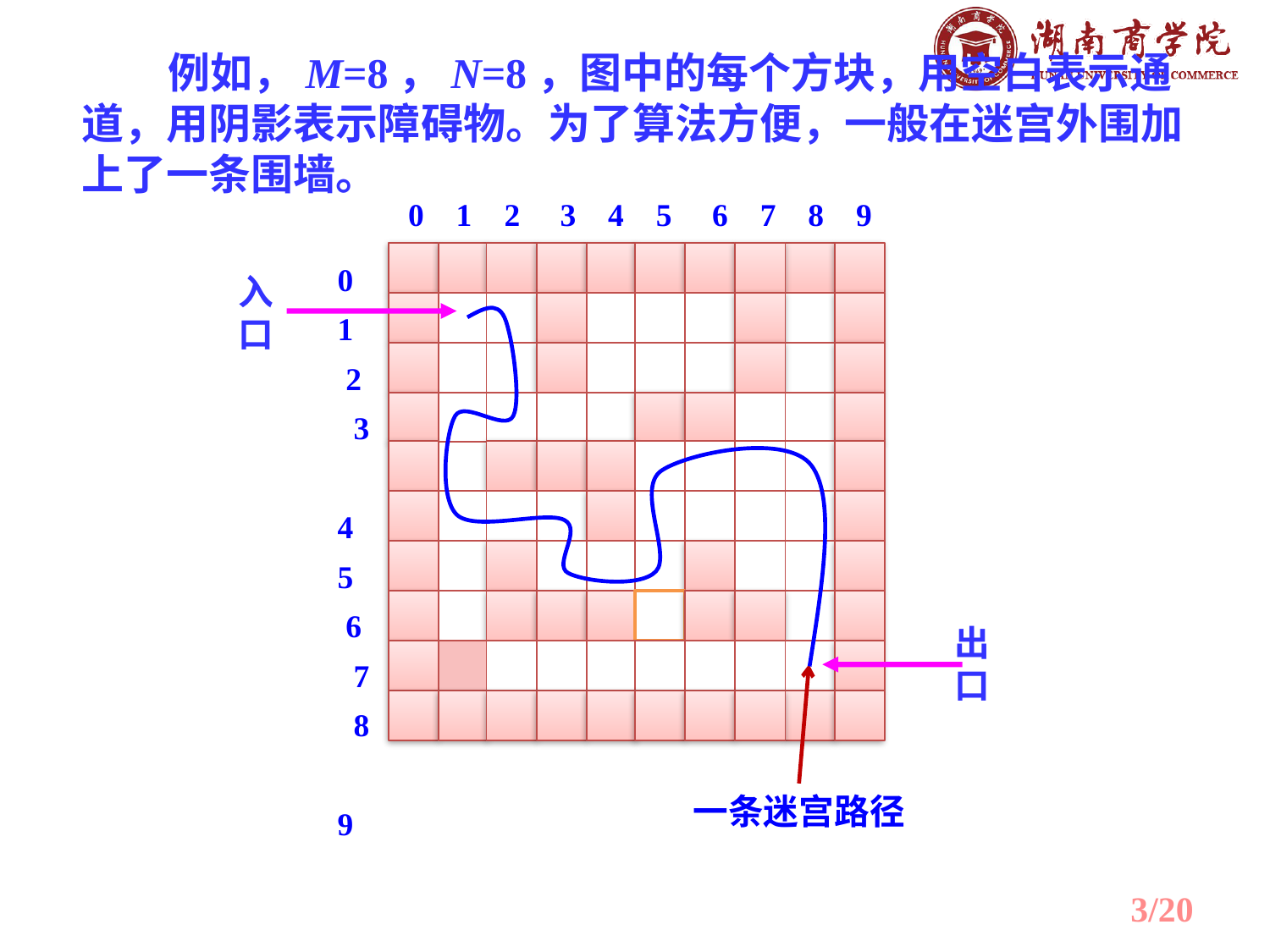

例如，M=8，N=8，图中的每个方块，用空白表示通道，用阴影表示障碍物。为了算法方便，一般在迷宫外围加上了一条围墙。
0    1    2     3    4    5     6    7    8    9
0   1    2    3    4   5    6    7   8    9

入口

出口

一条迷宫路径

3/20